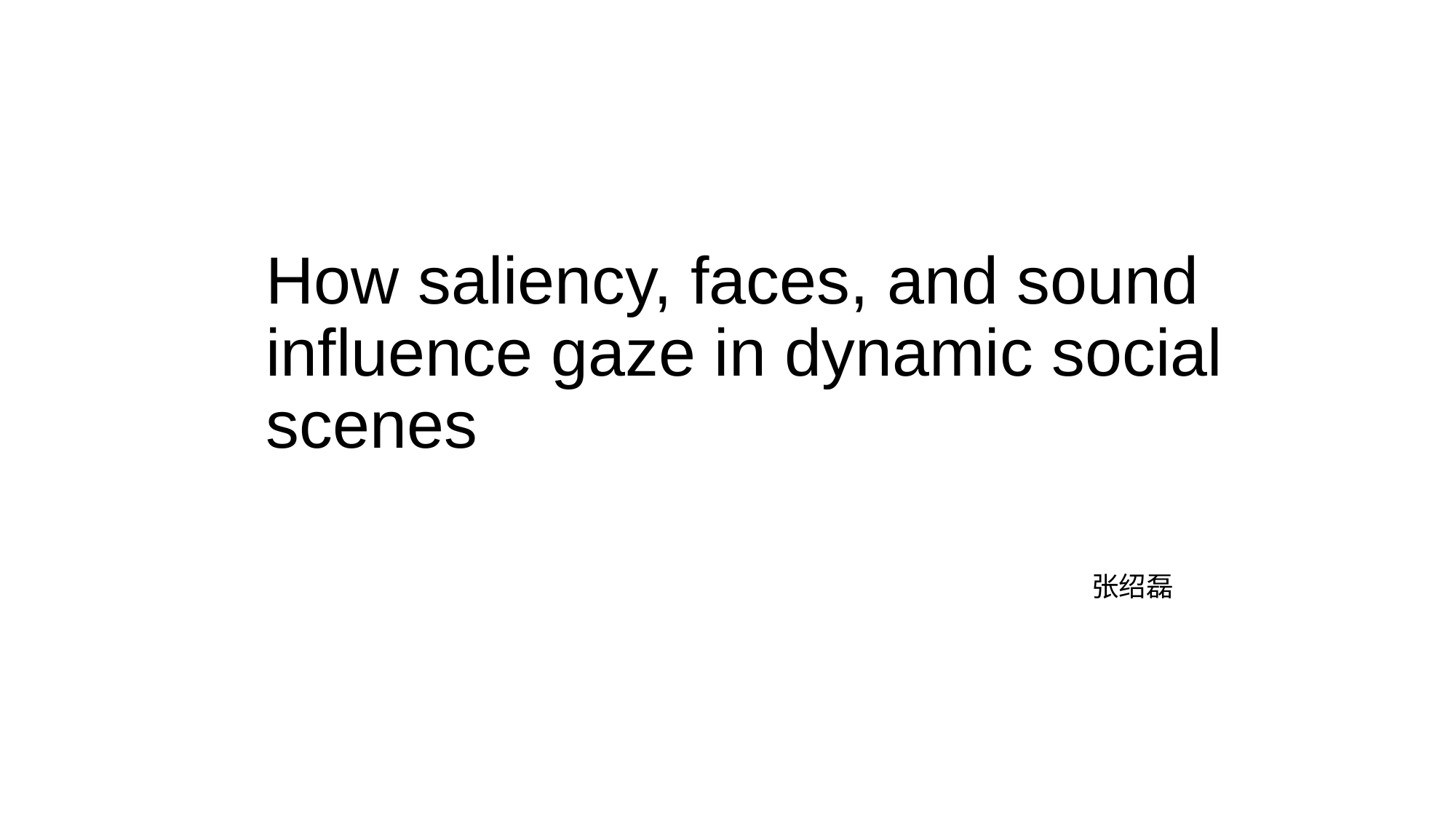

# How saliency, faces, and sound influence gaze in dynamic social scenes
张绍磊